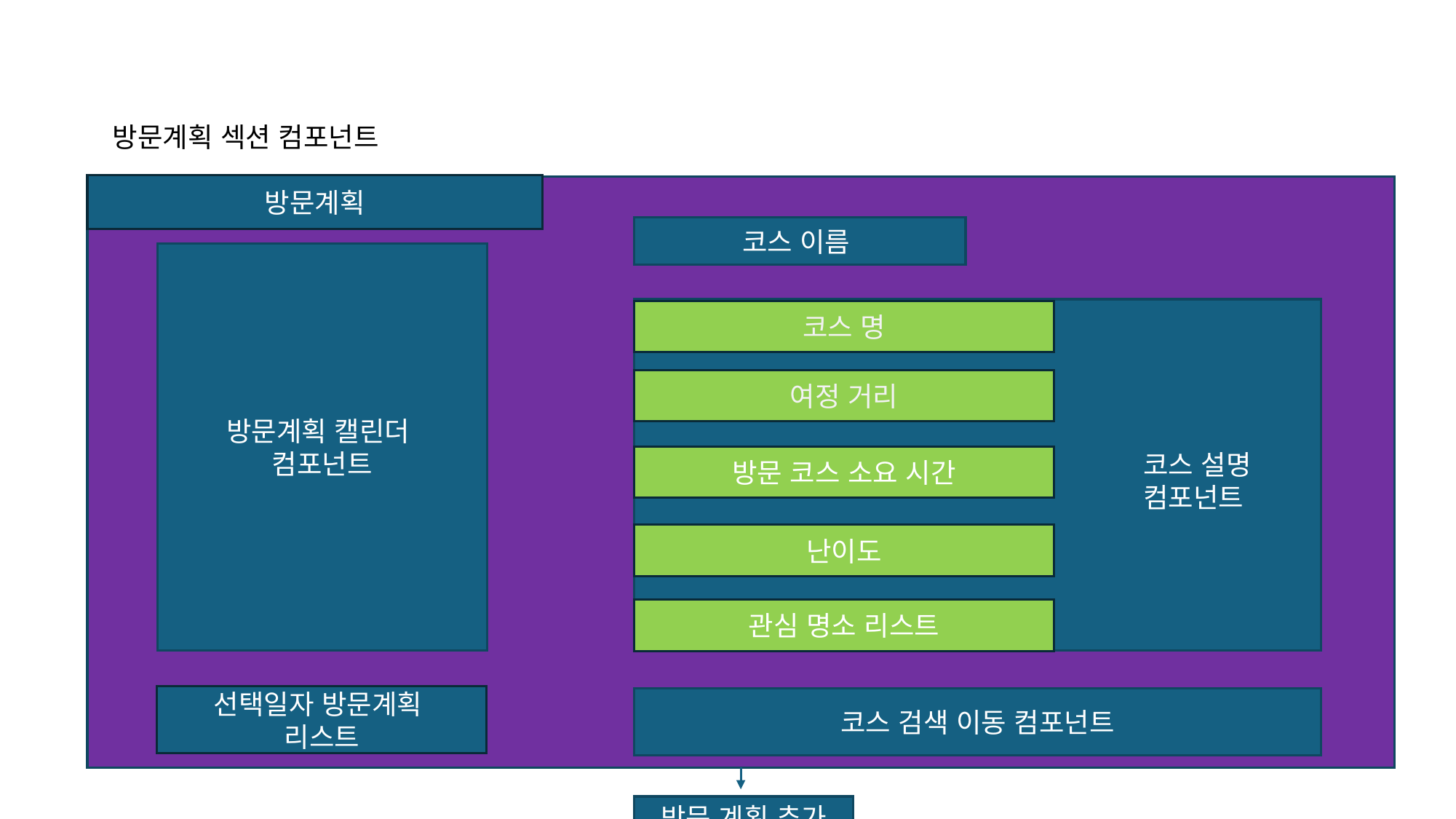

방문계획 섹션 컴포넌트
방문계획

코스 이름
방문계획 캘린더
컴포넌트

코스 명
여정 거리
코스 설명
컴포넌트

방문 코스 소요 시간
난이도
관심 명소 리스트
선택일자 방문계획
리스트
코스 검색 이동 컴포넌트
방문 계획 추가